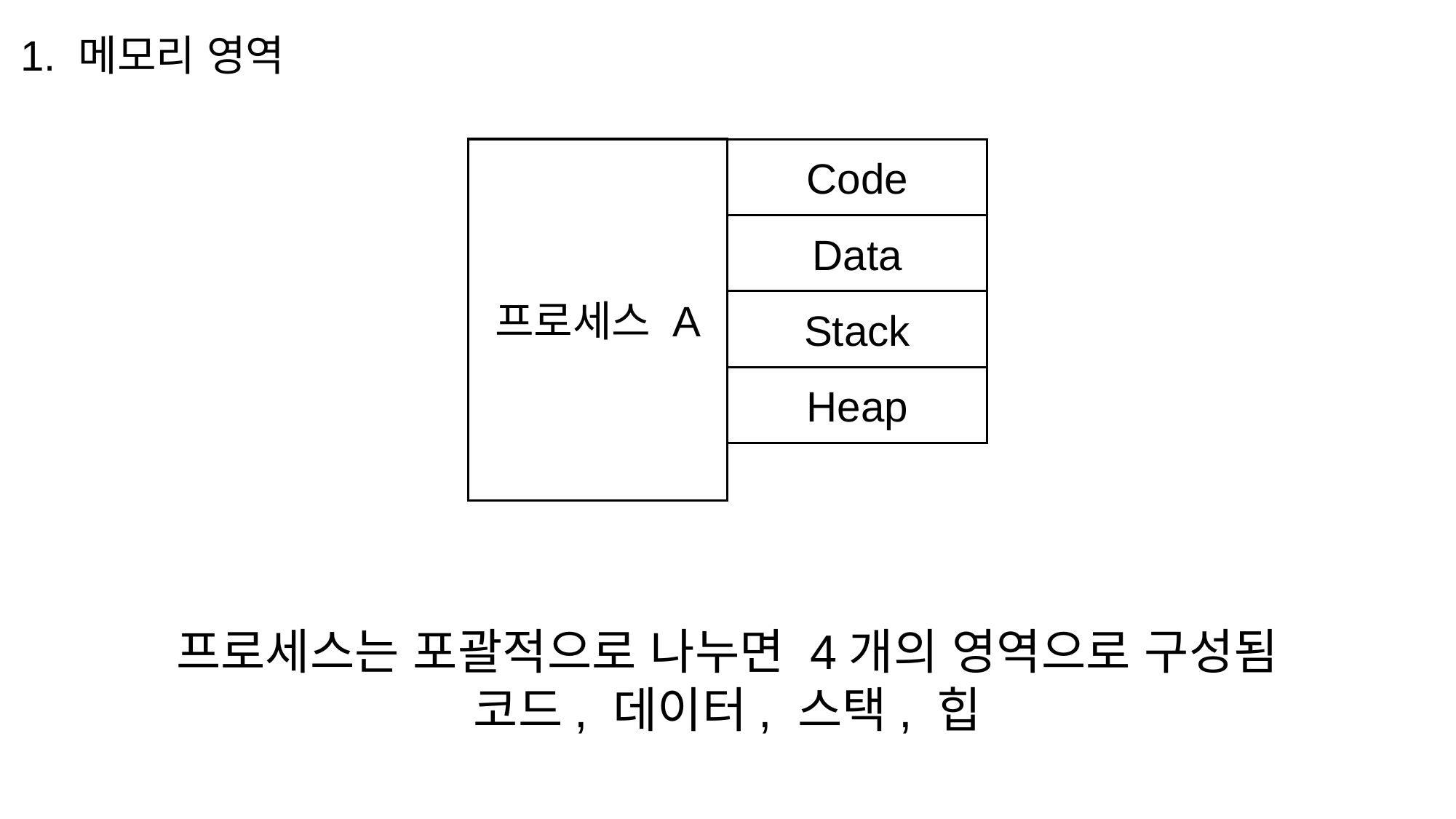

1. 메모리 영역
프로세스 A
Code
Data
Stack
Heap
프로세스는 포괄적으로 나누면 4개의 영역으로 구성됨
코드, 데이터, 스택, 힙